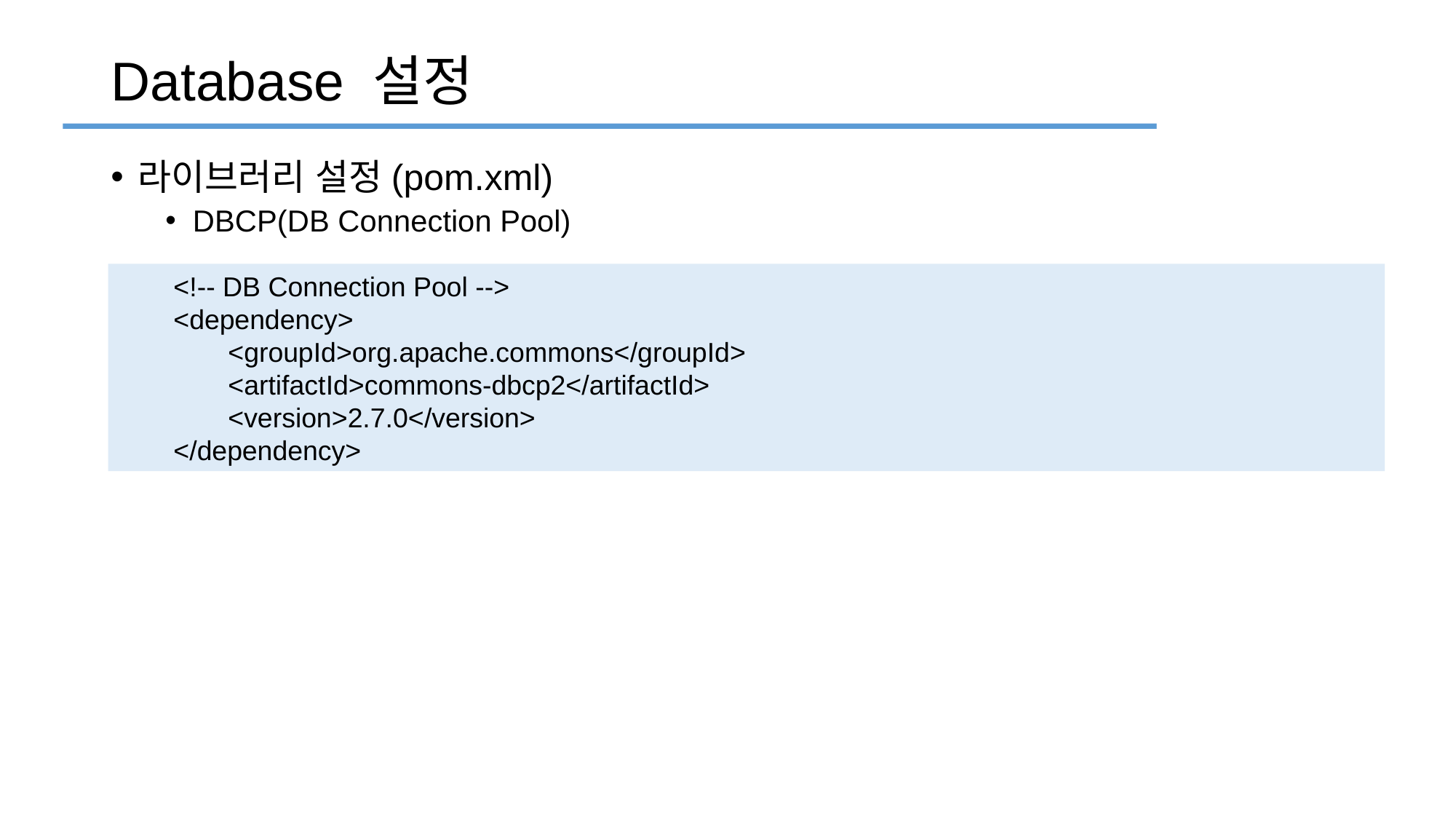

# Database 설정
라이브러리 설정(pom.xml)
DBCP(DB Connection Pool)
<!-- DB Connection Pool -->
<dependency>
<groupId>org.apache.commons</groupId>
<artifactId>commons-dbcp2</artifactId>
<version>2.7.0</version>
</dependency>